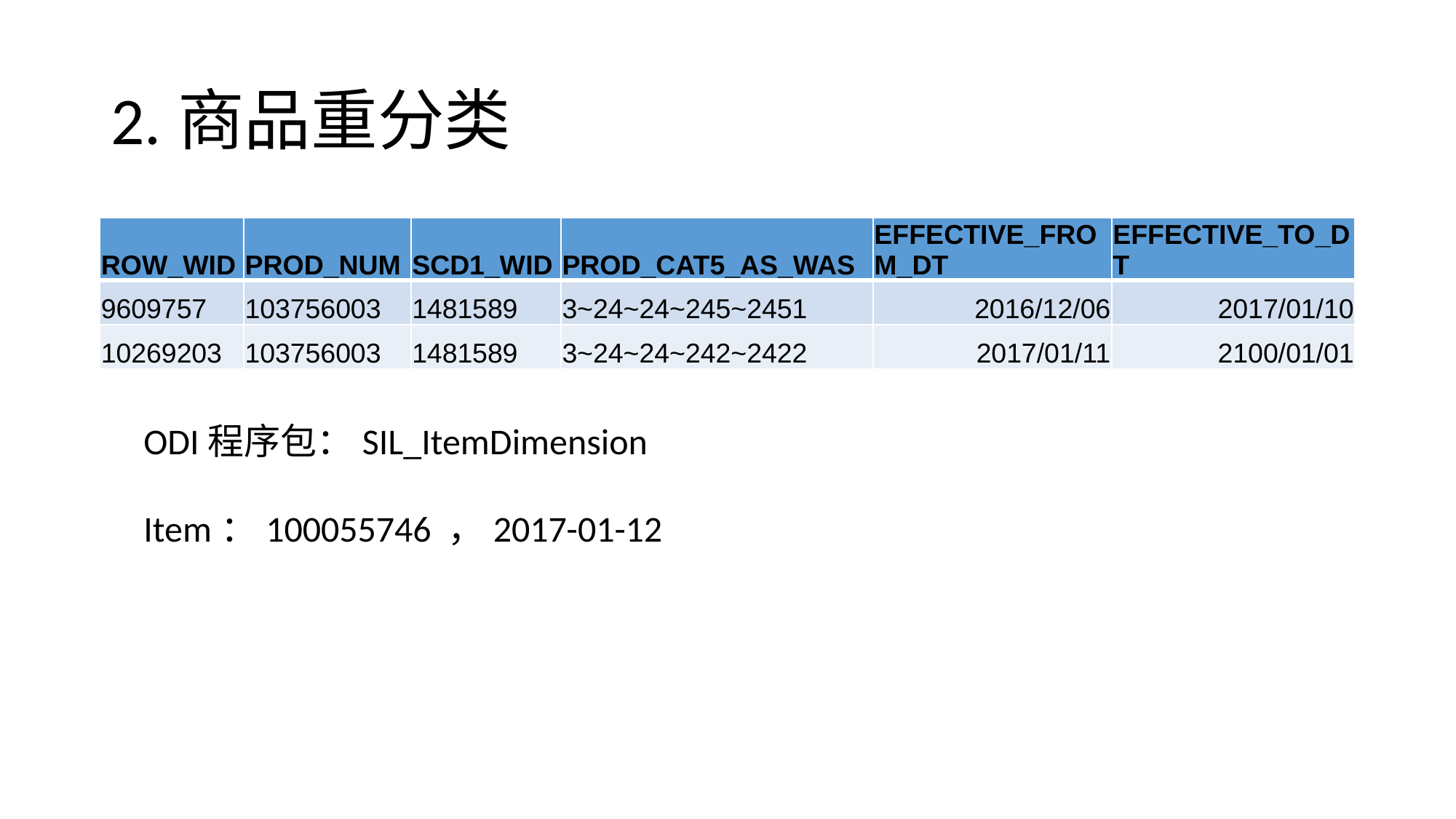

# 2.商品重分类
| ROW\_WID | PROD\_NUM | SCD1\_WID | PROD\_CAT5\_AS\_WAS | EFFECTIVE\_FROM\_DT | EFFECTIVE\_TO\_DT |
| --- | --- | --- | --- | --- | --- |
| 9609757 | 103756003 | 1481589 | 3~24~24~245~2451 | 2016/12/06 | 2017/01/10 |
| 10269203 | 103756003 | 1481589 | 3~24~24~242~2422 | 2017/01/11 | 2100/01/01 |
ODI程序包：SIL_ItemDimension

Item：100055746 ，2017-01-12